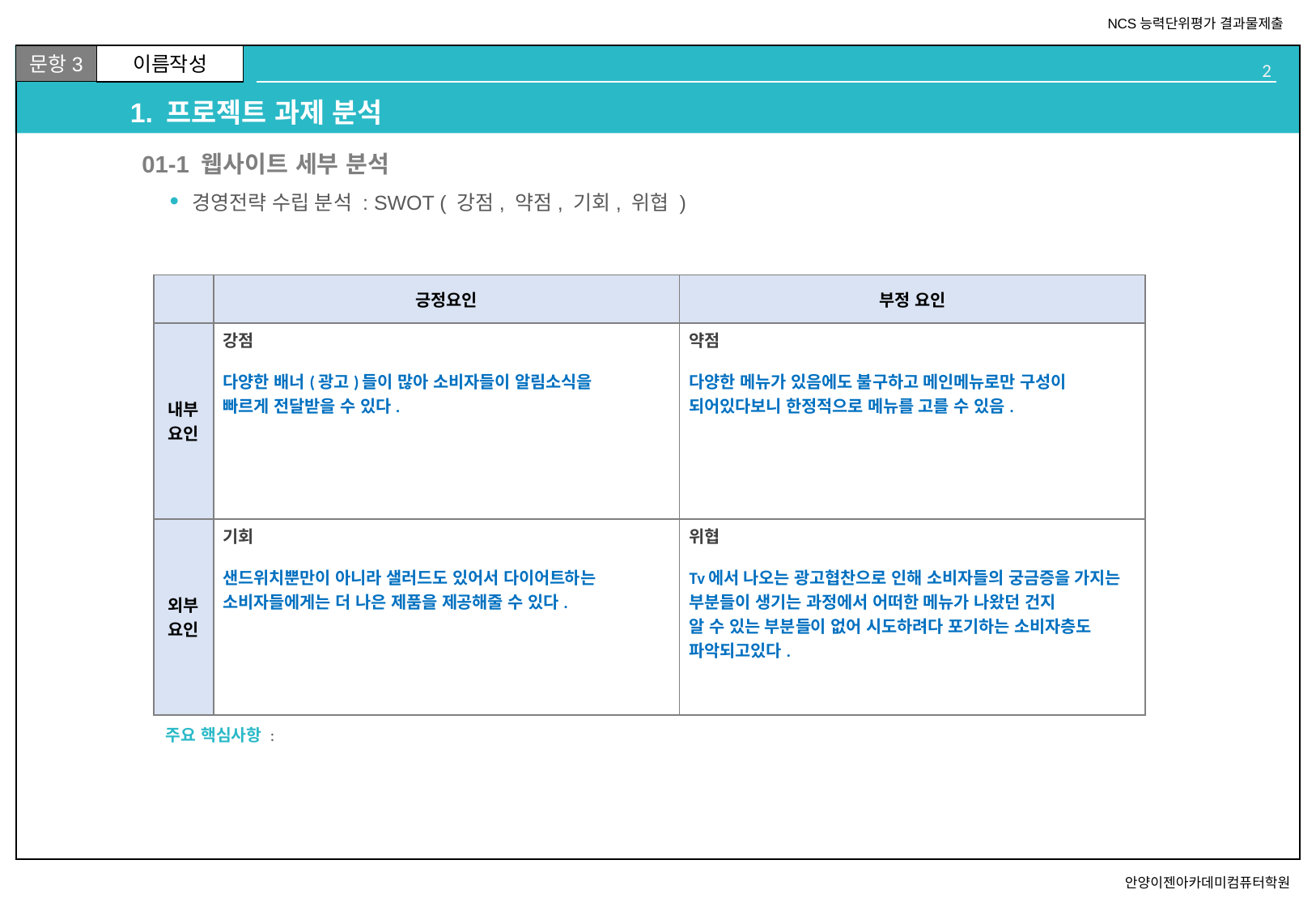

# 1. 프로젝트 과제 분석
01-1 웹사이트 세부 분석
경영전략 수립 분석 : SWOT ( 강점, 약점, 기회, 위협 )

|  | 긍정요인 | 부정 요인 |
| --- | --- | --- |
| 내부요인 | 강점 다양한 배너(광고)들이 많아 소비자들이 알림소식을 빠르게 전달받을 수 있다. | 약점 다양한 메뉴가 있음에도 불구하고 메인메뉴로만 구성이 되어있다보니 한정적으로 메뉴를 고를 수 있음. |
| 외부요인 | 기회 샌드위치뿐만이 아니라 샐러드도 있어서 다이어트하는 소비자들에게는 더 나은 제품을 제공해줄 수 있다. | 위협 Tv에서 나오는 광고협찬으로 인해 소비자들의 궁금증을 가지는 부분들이 생기는 과정에서 어떠한 메뉴가 나왔던 건지 알 수 있는 부분들이 없어 시도하려다 포기하는 소비자층도 파악되고있다. |
주요 핵심사항 :